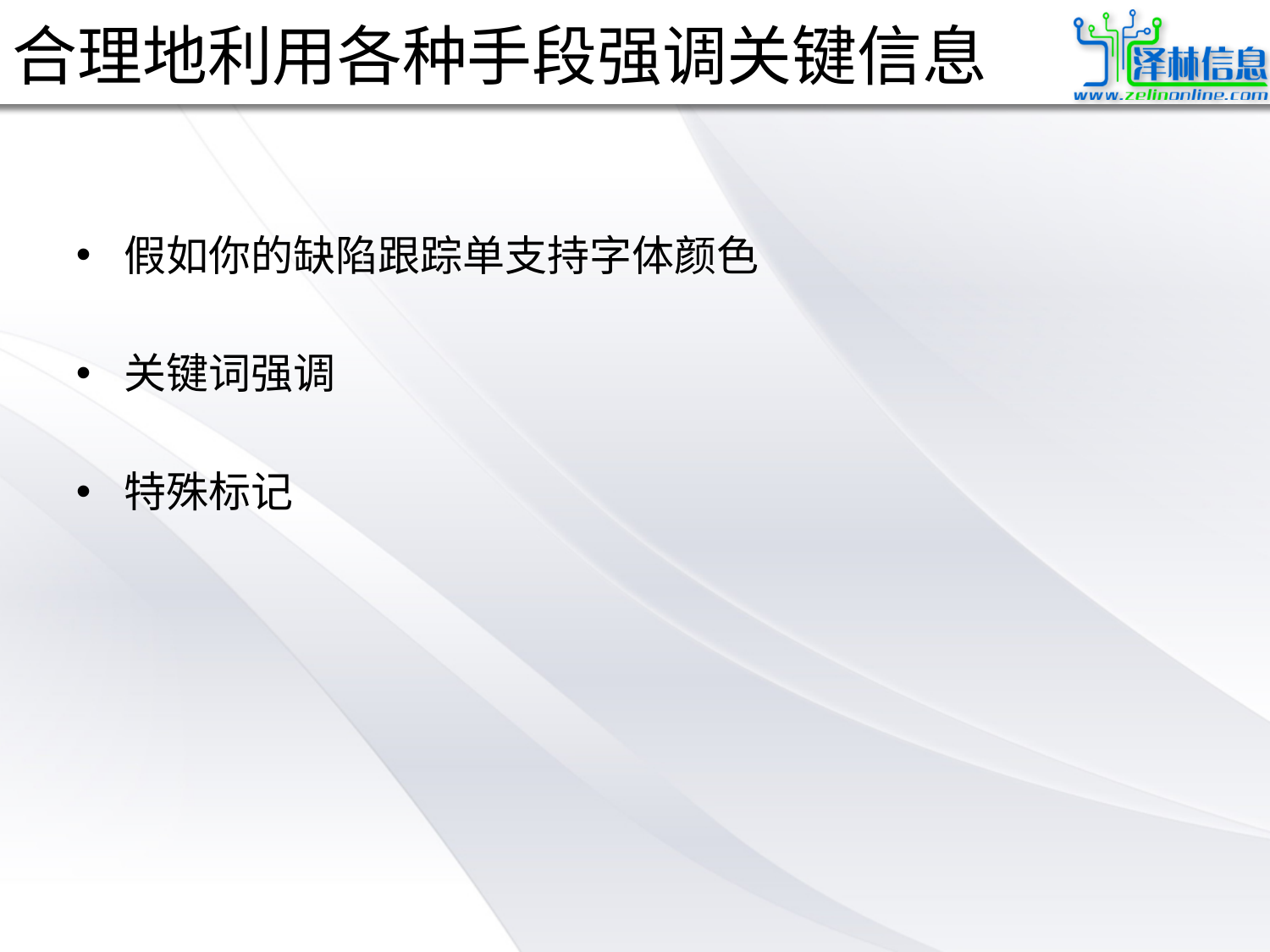

# 合理地利用各种手段强调关键信息
假如你的缺陷跟踪单支持字体颜色

关键词强调

特殊标记